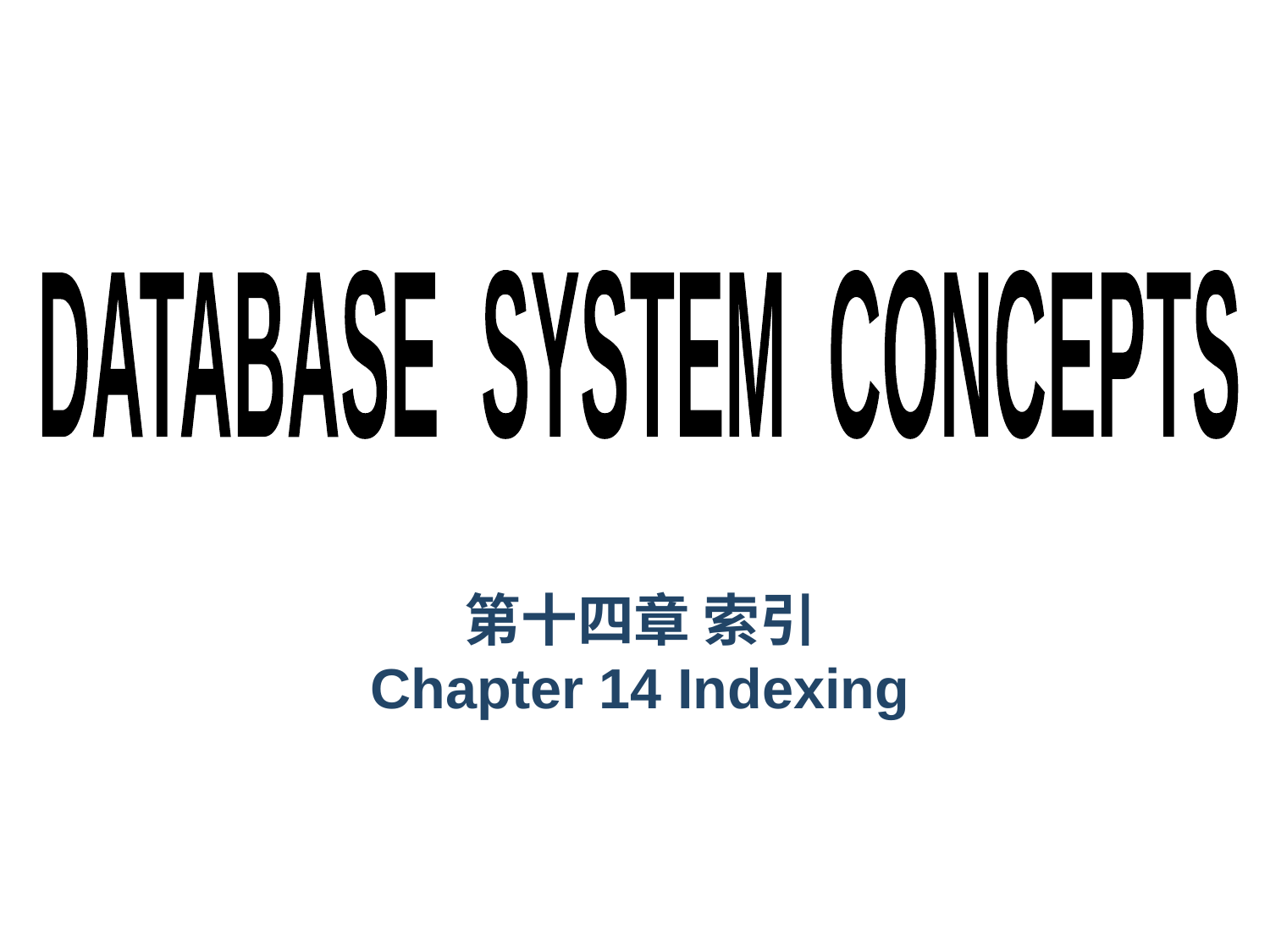

DATABASE  SYSTEM  CONCEPTS
第十四章 索引
Chapter 14 Indexing